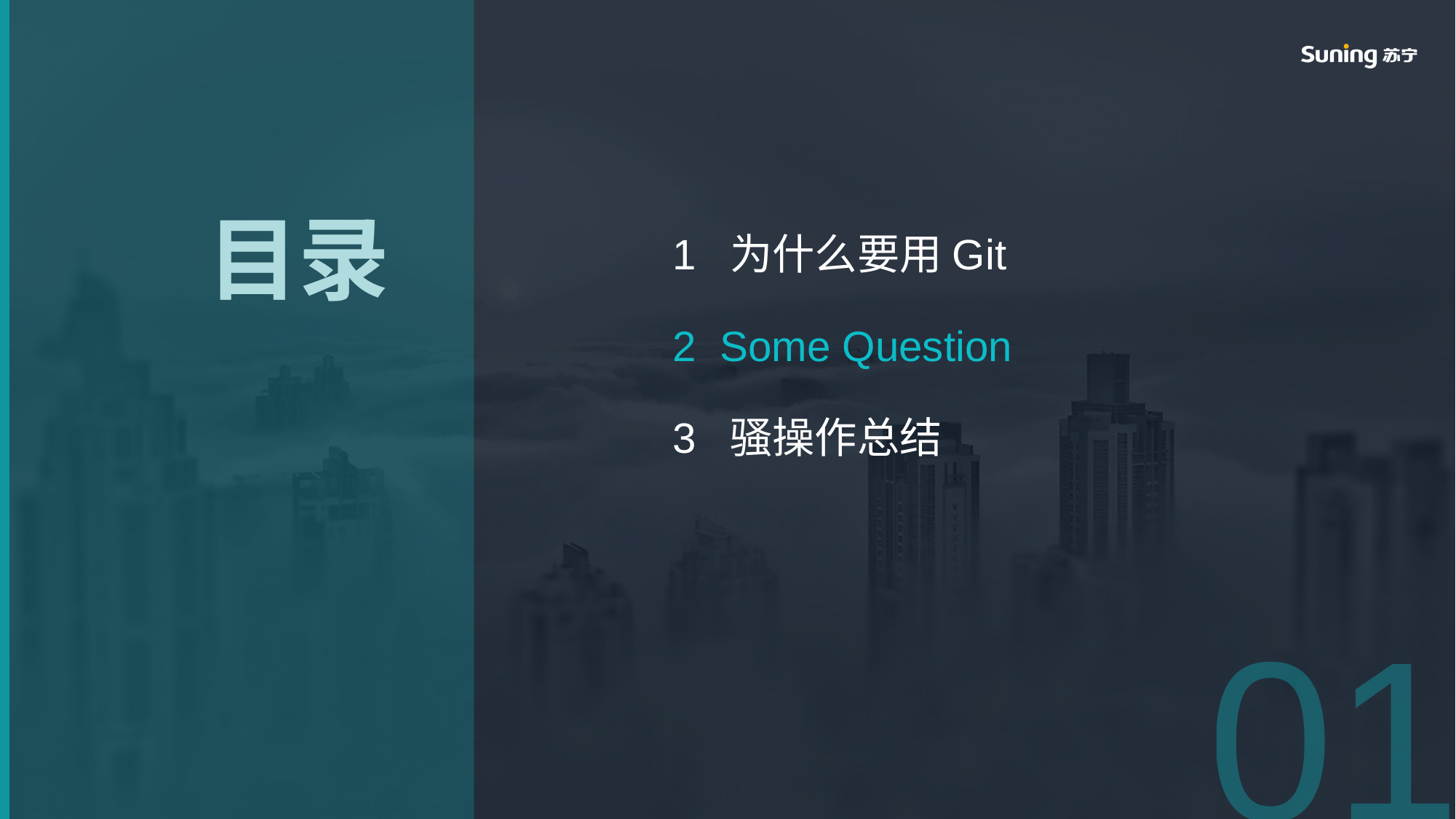

目录
1  为什么要用Git
2  Some Question
3  骚操作总结
01